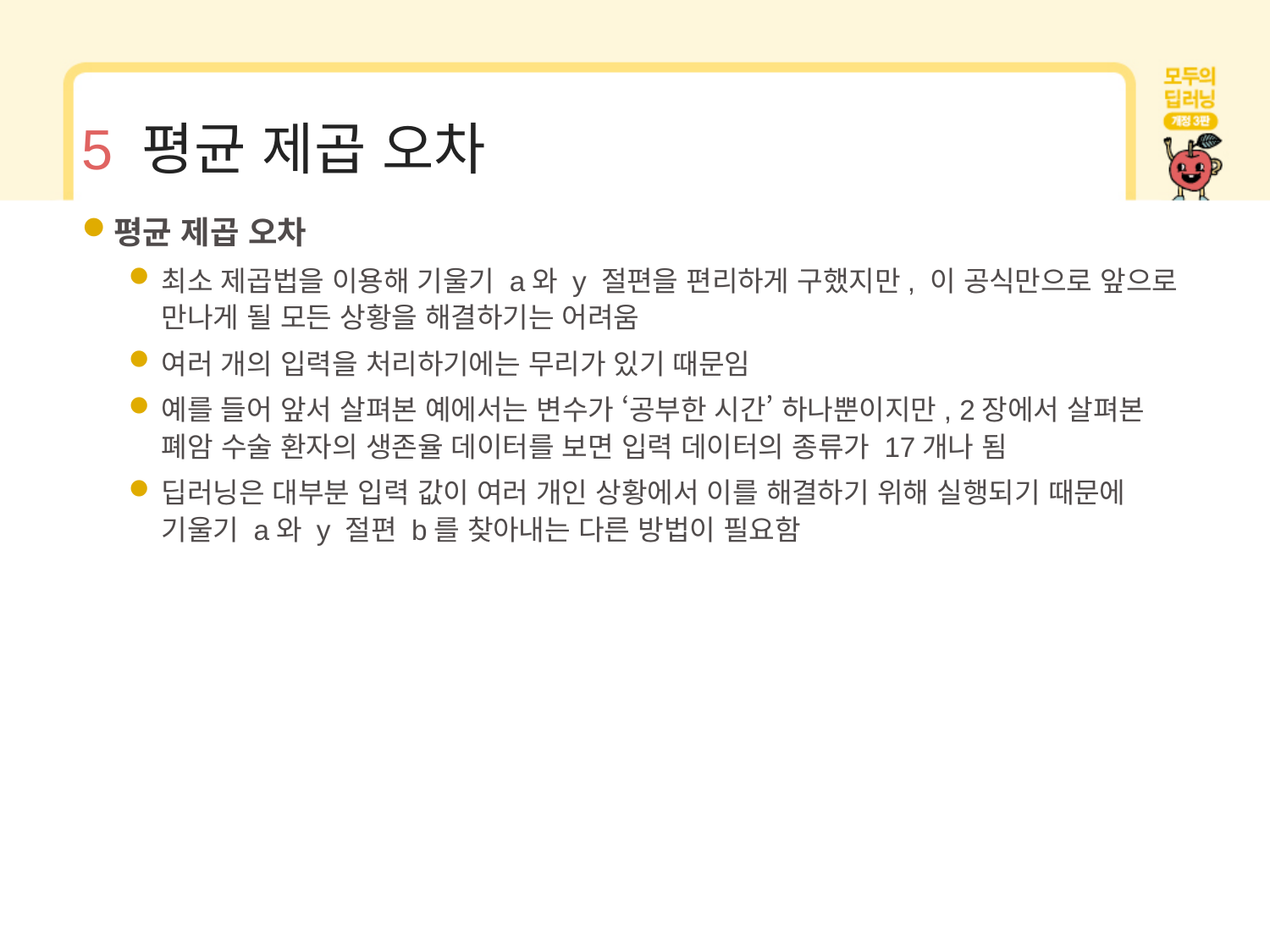

# 5 평균 제곱 오차
평균 제곱 오차
최소 제곱법을 이용해 기울기 a와 y 절편을 편리하게 구했지만, 이 공식만으로 앞으로 만나게 될 모든 상황을 해결하기는 어려움
여러 개의 입력을 처리하기에는 무리가 있기 때문임
예를 들어 앞서 살펴본 예에서는 변수가 ‘공부한 시간’ 하나뿐이지만, 2장에서 살펴본 폐암 수술 환자의 생존율 데이터를 보면 입력 데이터의 종류가 17개나 됨
딥러닝은 대부분 입력 값이 여러 개인 상황에서 이를 해결하기 위해 실행되기 때문에 기울기 a와 y 절편 b를 찾아내는 다른 방법이 필요함